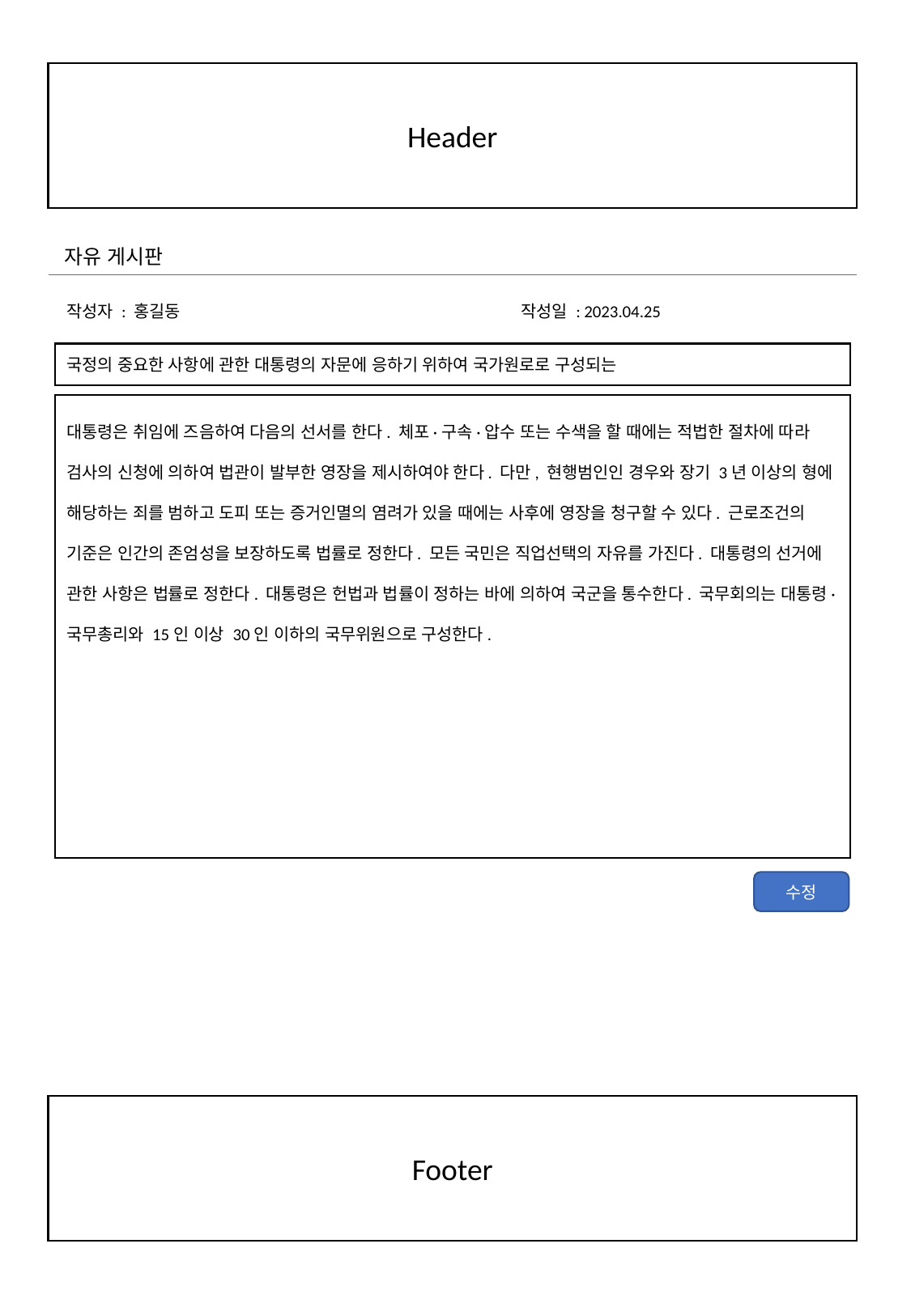

Header
자유 게시판
작성자 : 홍길동
작성일 : 2023.04.25
국정의 중요한 사항에 관한 대통령의 자문에 응하기 위하여 국가원로로 구성되는
대통령은 취임에 즈음하여 다음의 선서를 한다. 체포·구속·압수 또는 수색을 할 때에는 적법한 절차에 따라 검사의 신청에 의하여 법관이 발부한 영장을 제시하여야 한다. 다만, 현행범인인 경우와 장기 3년 이상의 형에 해당하는 죄를 범하고 도피 또는 증거인멸의 염려가 있을 때에는 사후에 영장을 청구할 수 있다. 근로조건의 기준은 인간의 존엄성을 보장하도록 법률로 정한다. 모든 국민은 직업선택의 자유를 가진다. 대통령의 선거에 관한 사항은 법률로 정한다. 대통령은 헌법과 법률이 정하는 바에 의하여 국군을 통수한다. 국무회의는 대통령·국무총리와 15인 이상 30인 이하의 국무위원으로 구성한다.
수정
Footer